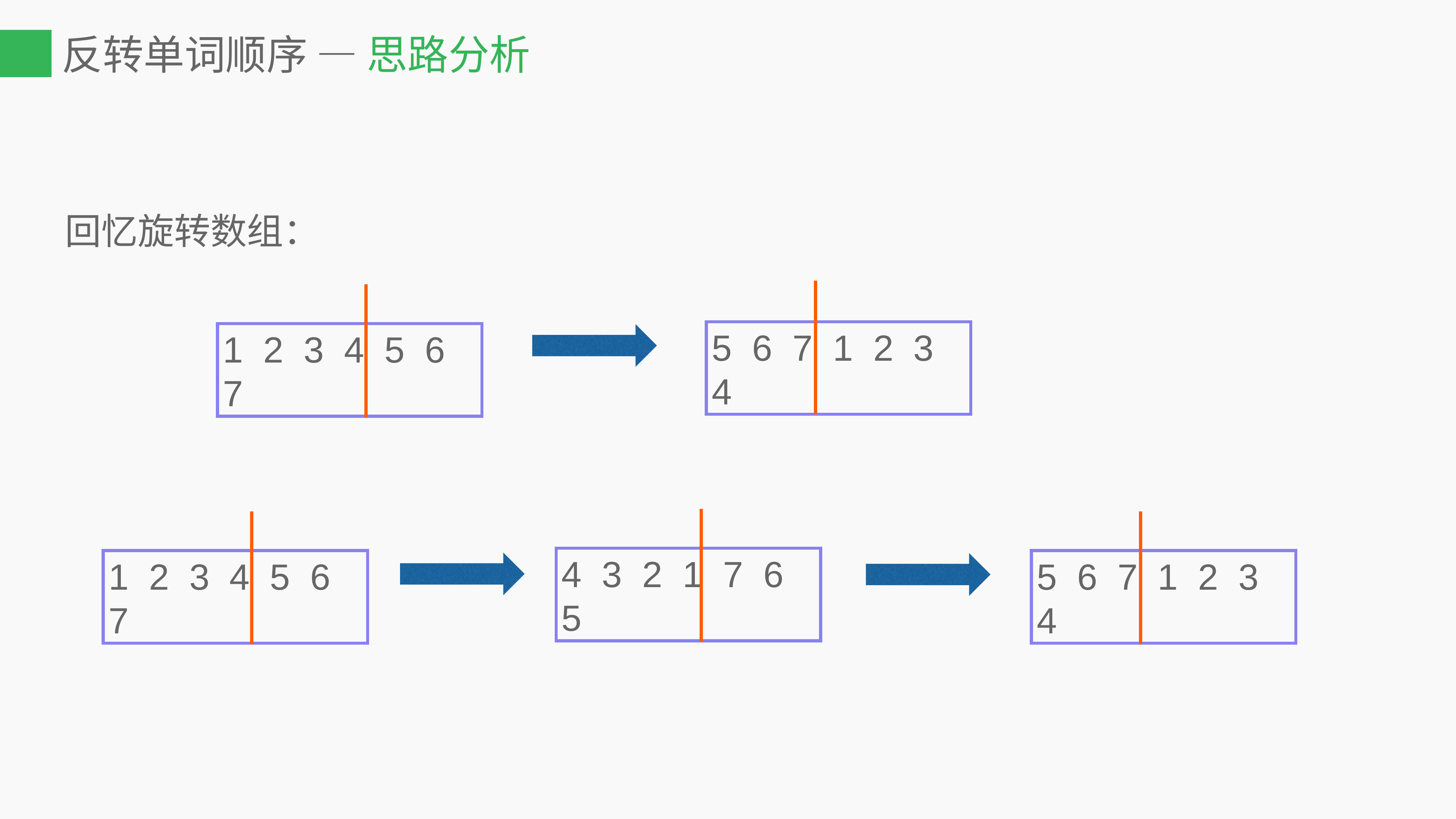

# 反转单词顺序 — 思路分析
回忆旋转数组：

5  6  7  1  2  3  4
1  2  3  4  5  6  7

4  3  2  1  7  6  5
1  2  3  4  5  6  7
5  6  7  1  2  3  4